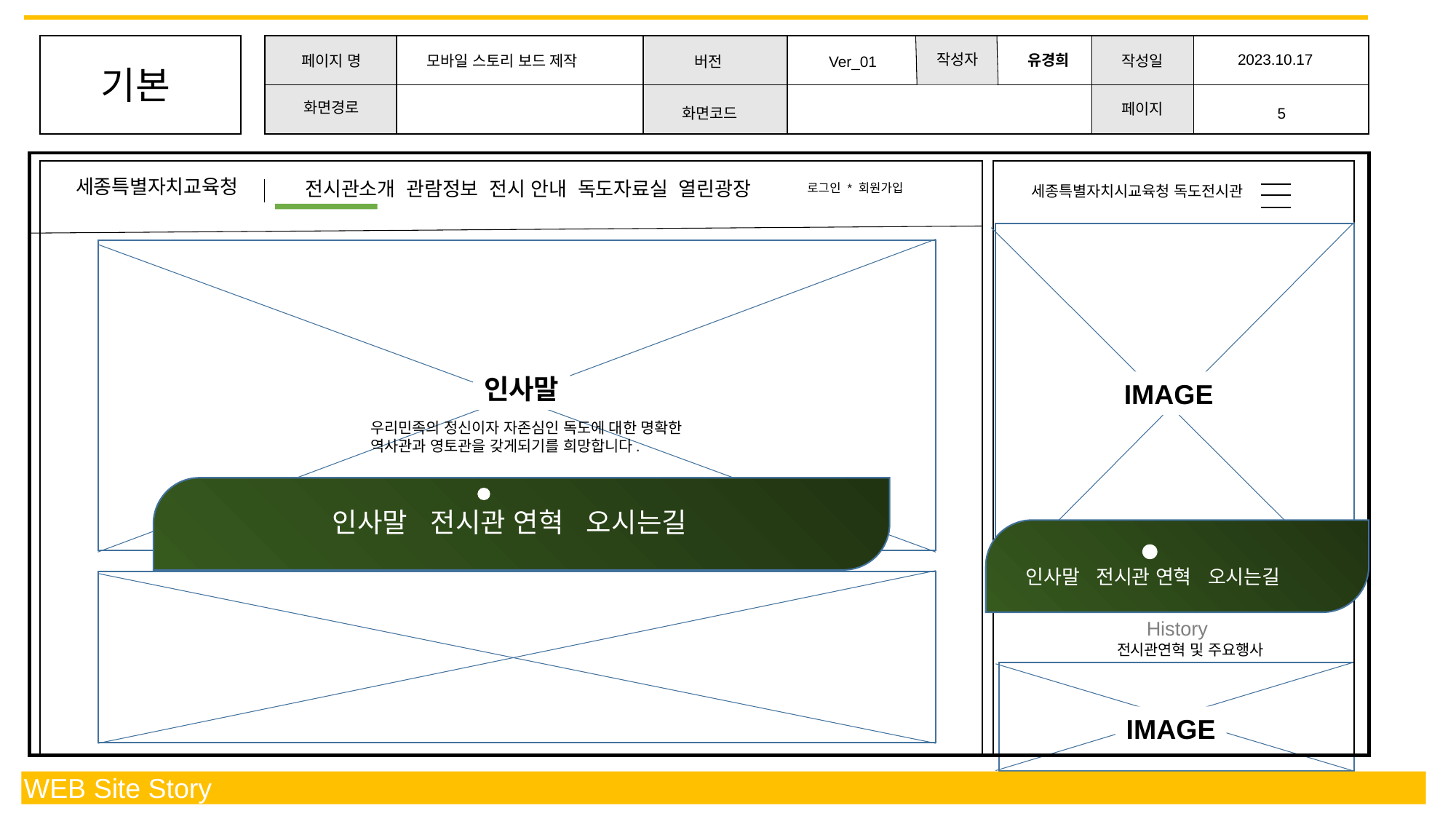

작성자
2023.10.17
유경희
작성일
페이지 명
모바일 스토리 보드 제작
Ver_01
버전

기본
화면경로
페이지
화면코드

5

세종특별자치교육청
전시관소개  관람정보  전시 안내  독도자료실  열린광장
로그인 * 회원가입
세종특별자치시교육청 독도전시관

IMAGE

인사말
우리민족의 정신이자 자존심인 독도에 대한 명확한 역사관과 영토관을 갖게되기를 희망합니다.

인사말   전시관 연혁   오시는길

인사말   전시관 연혁   오시는길

History
전시관연혁 및 주요행사

IMAGE
WEB Site Story